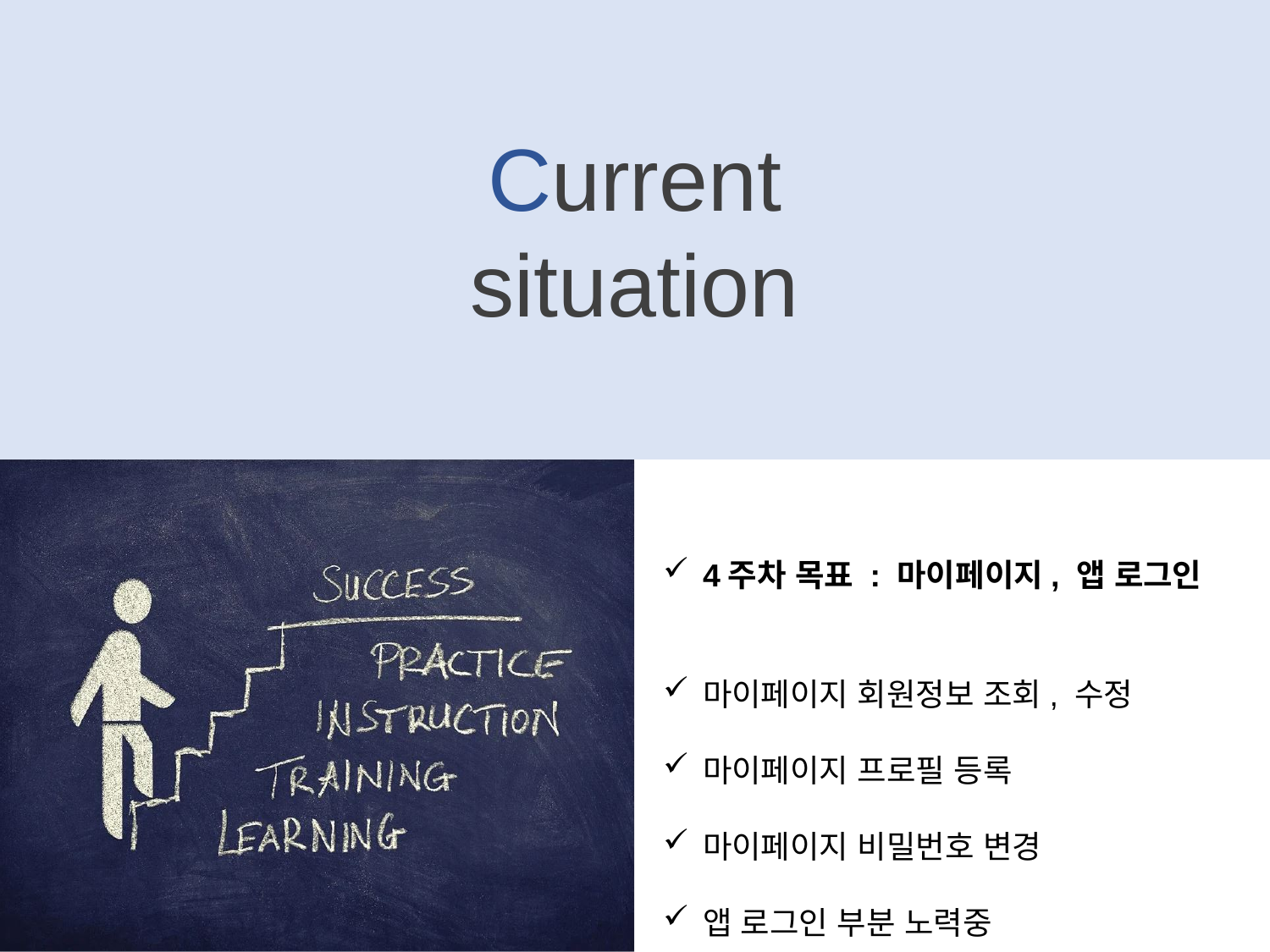

Current situation

4주차 목표 : 마이페이지, 앱 로그인

마이페이지 회원정보 조회, 수정

마이페이지 프로필 등록

마이페이지 비밀번호 변경

앱 로그인 부분 노력중